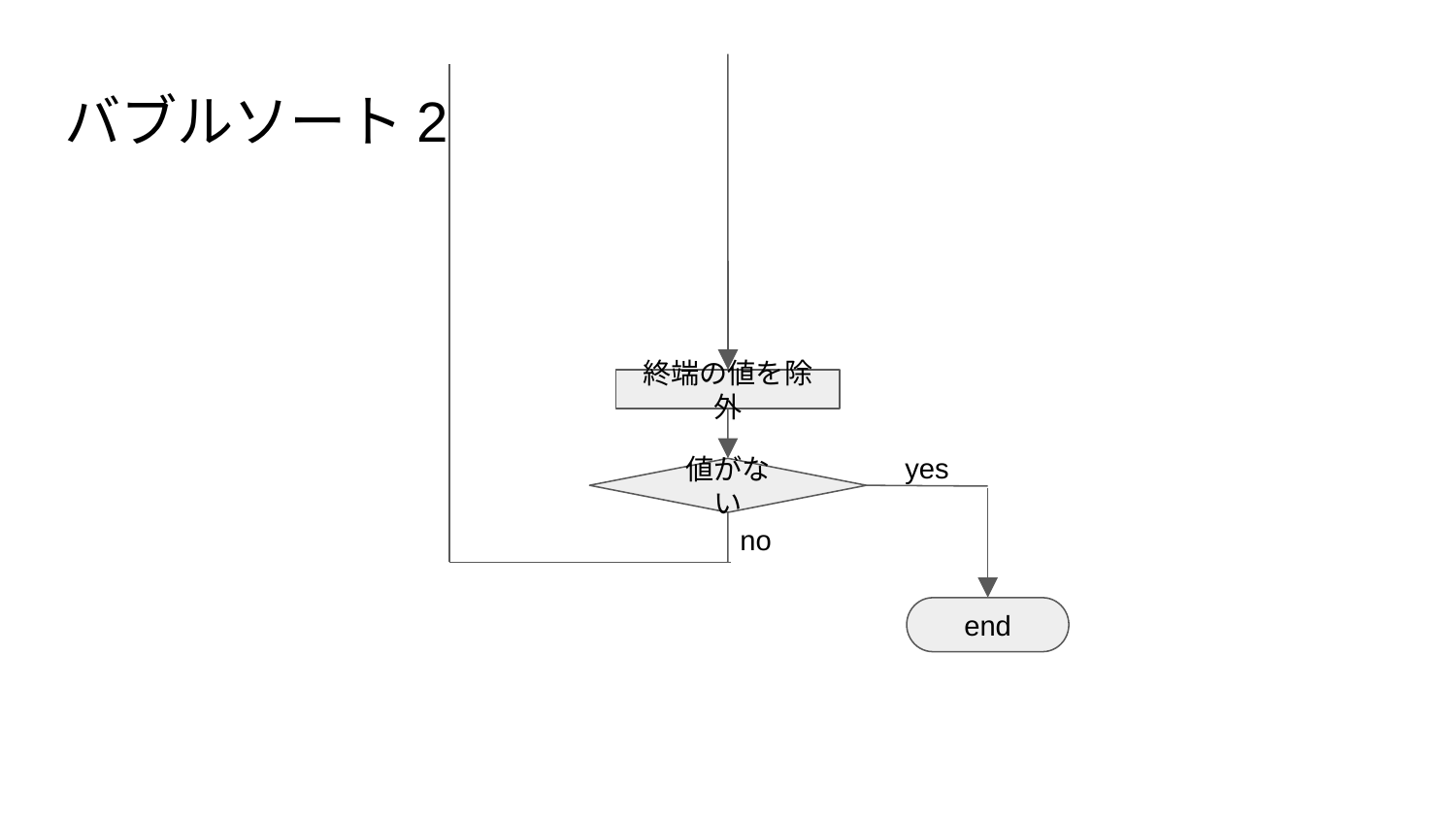

# バブルソート2
終端の値を除外
yes
値がない
no
end